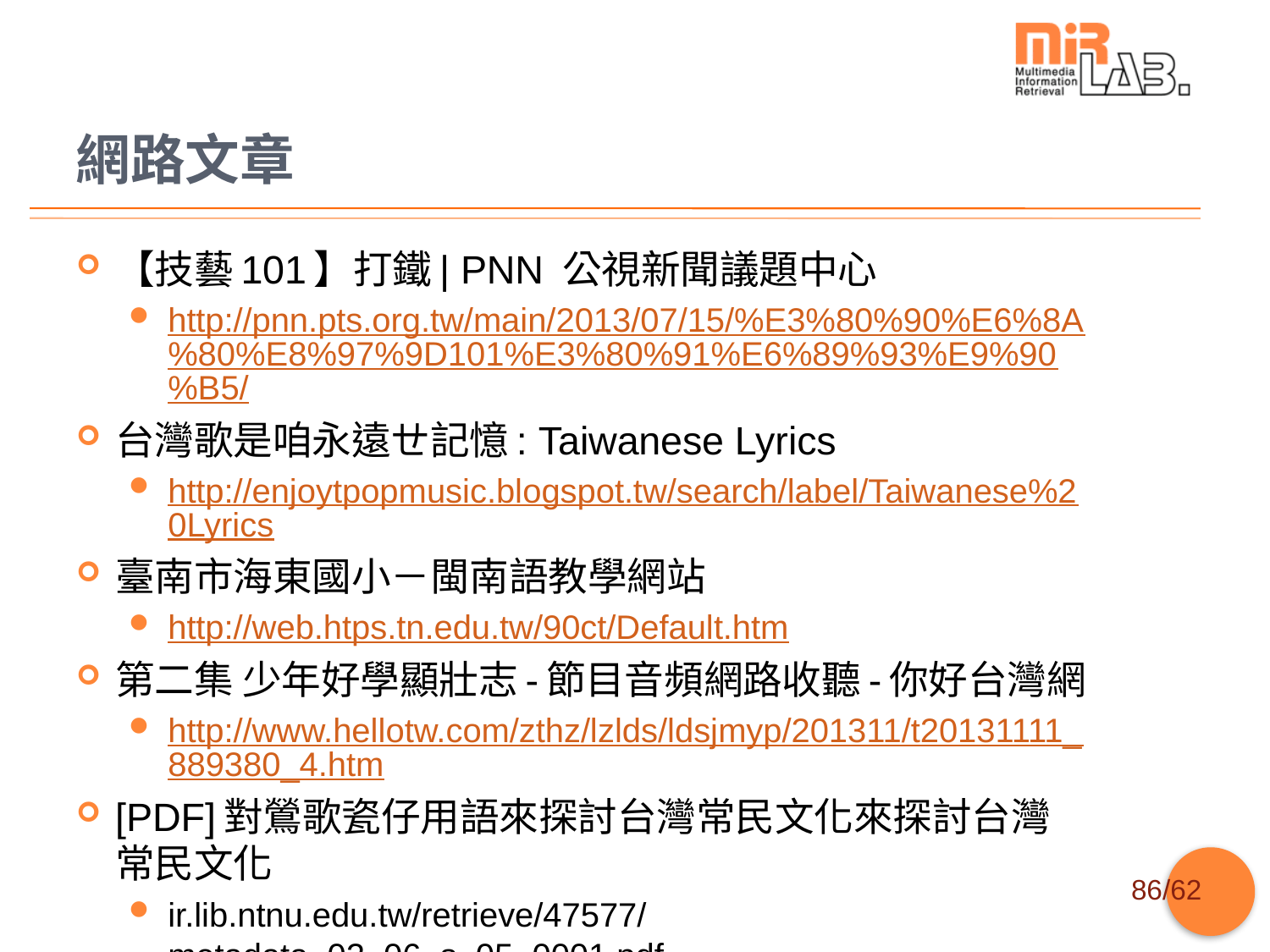

# 網路文章
【技藝101】打鐵| PNN 公視新聞議題中心
http://pnn.pts.org.tw/main/2013/07/15/%E3%80%90%E6%8A%80%E8%97%9D101%E3%80%91%E6%89%93%E9%90%B5/
台灣歌是咱永遠ㄝ記憶: Taiwanese Lyrics
http://enjoytpopmusic.blogspot.tw/search/label/Taiwanese%20Lyrics
臺南市海東國小－閩南語教學網站
http://web.htps.tn.edu.tw/90ct/Default.htm
第二集 少年好學顯壯志-節目音頻網路收聽-你好台灣網
http://www.hellotw.com/zthz/lzlds/ldsjmyp/201311/t20131111_889380_4.htm
[PDF]對鶯歌瓷仔用語來探討台灣常民文化來探討台灣常民文化
ir.lib.ntnu.edu.tw/retrieve/47577/metadata_02_06_s_05_0001.pdf